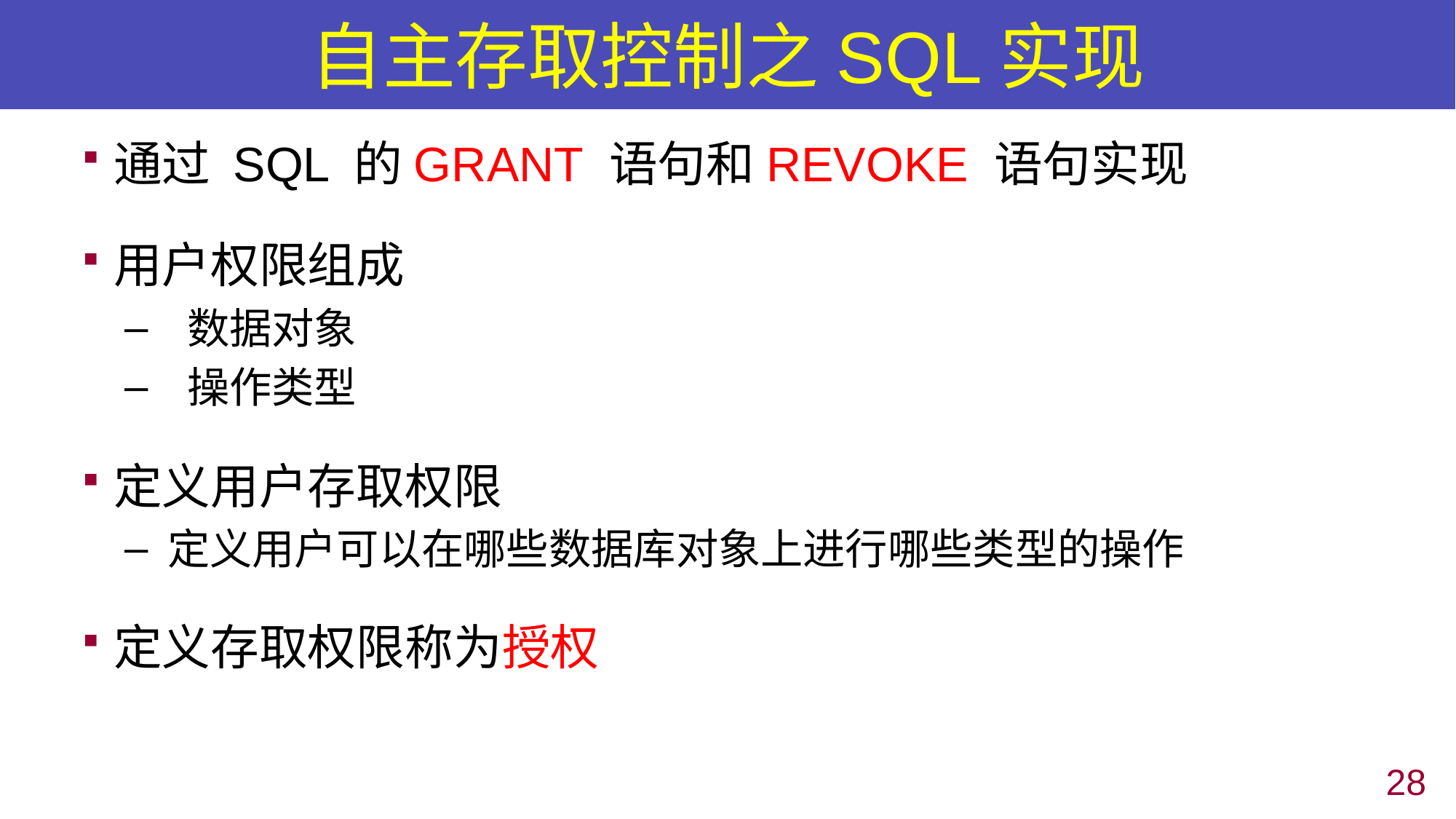

# 自主存取控制之SQL实现
通过 SQL 的GRANT 语句和REVOKE 语句实现

用户权限组成
 数据对象
 操作类型

定义用户存取权限
定义用户可以在哪些数据库对象上进行哪些类型的操作

定义存取权限称为授权
28